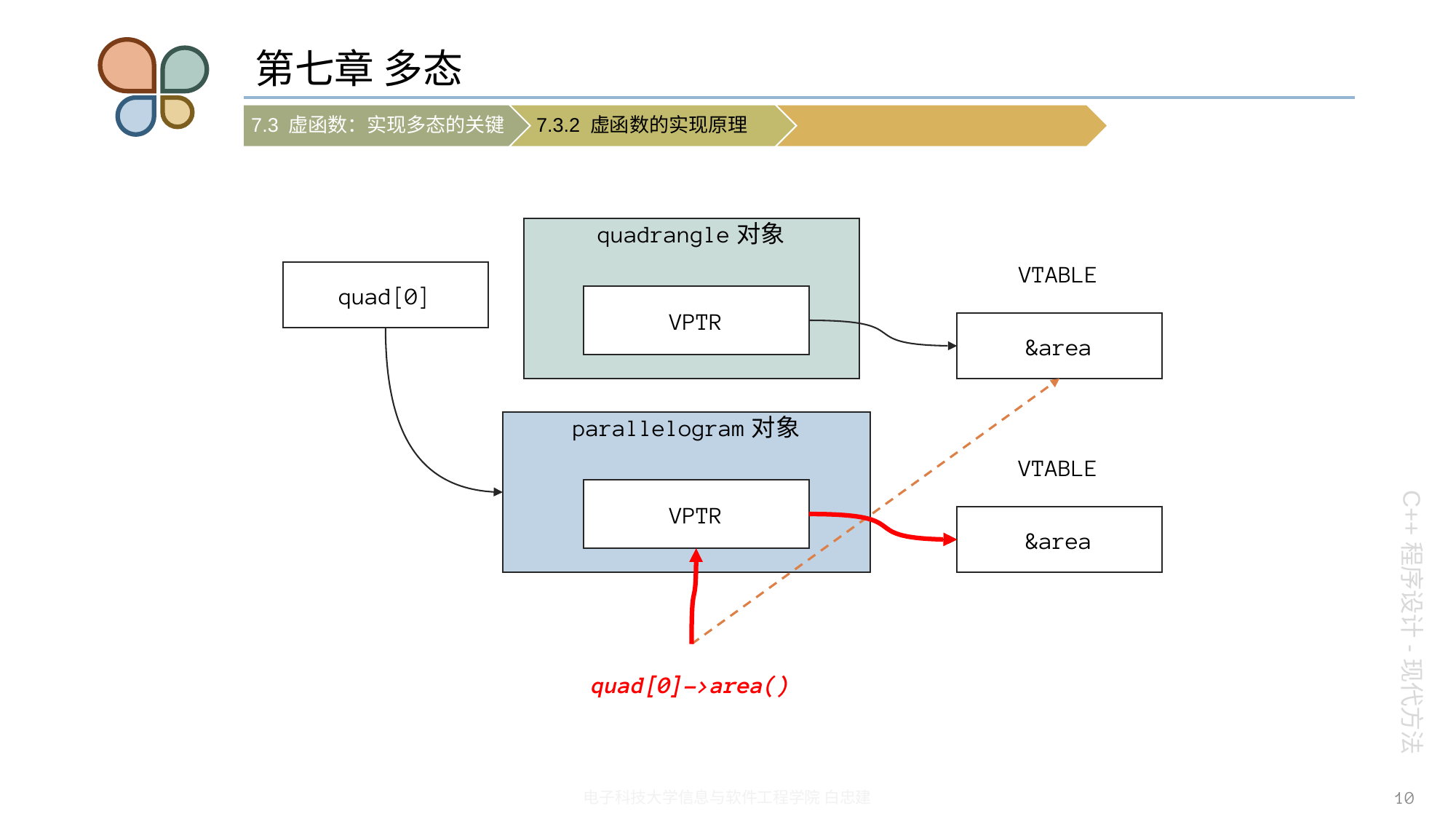

# 第七章 多态
7.3 虚函数：实现多态的关键
7.3.2 虚函数的实现原理

quadrangle对象
VTABLE
quad[0]
VPTR
&area
parallelogram对象
VTABLE
VPTR
&area
quad[0]->area()
10